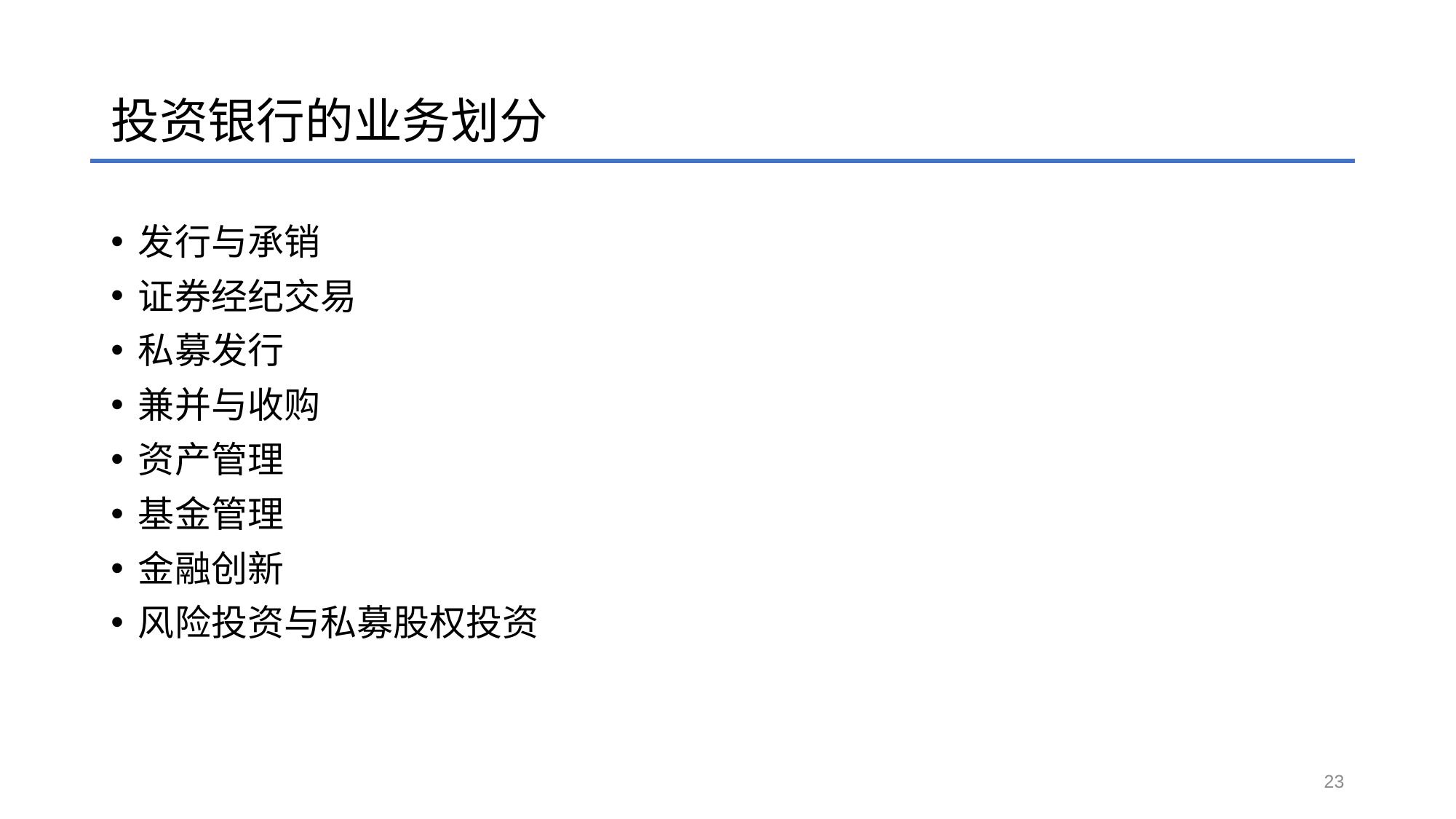

# 投资银行的业务划分
发行与承销
证券经纪交易
私募发行
兼并与收购
资产管理
基金管理
金融创新
风险投资与私募股权投资
23